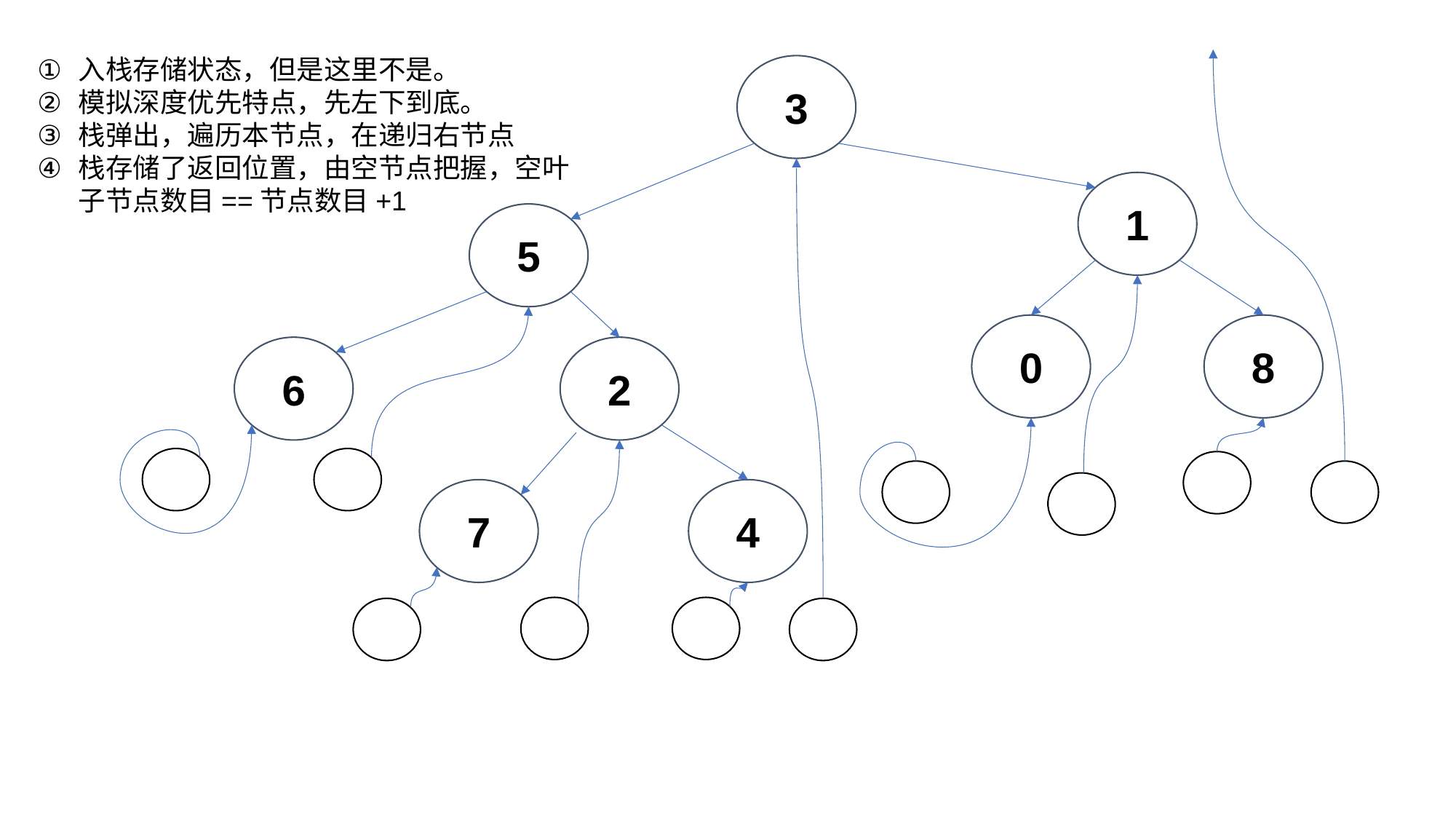

入栈存储状态，但是这里不是。
模拟深度优先特点，先左下到底。
栈弹出，遍历本节点，在递归右节点
栈存储了返回位置，由空节点把握，空叶子节点数目==节点数目+1
3
1
5
0
8
6
2

7
4